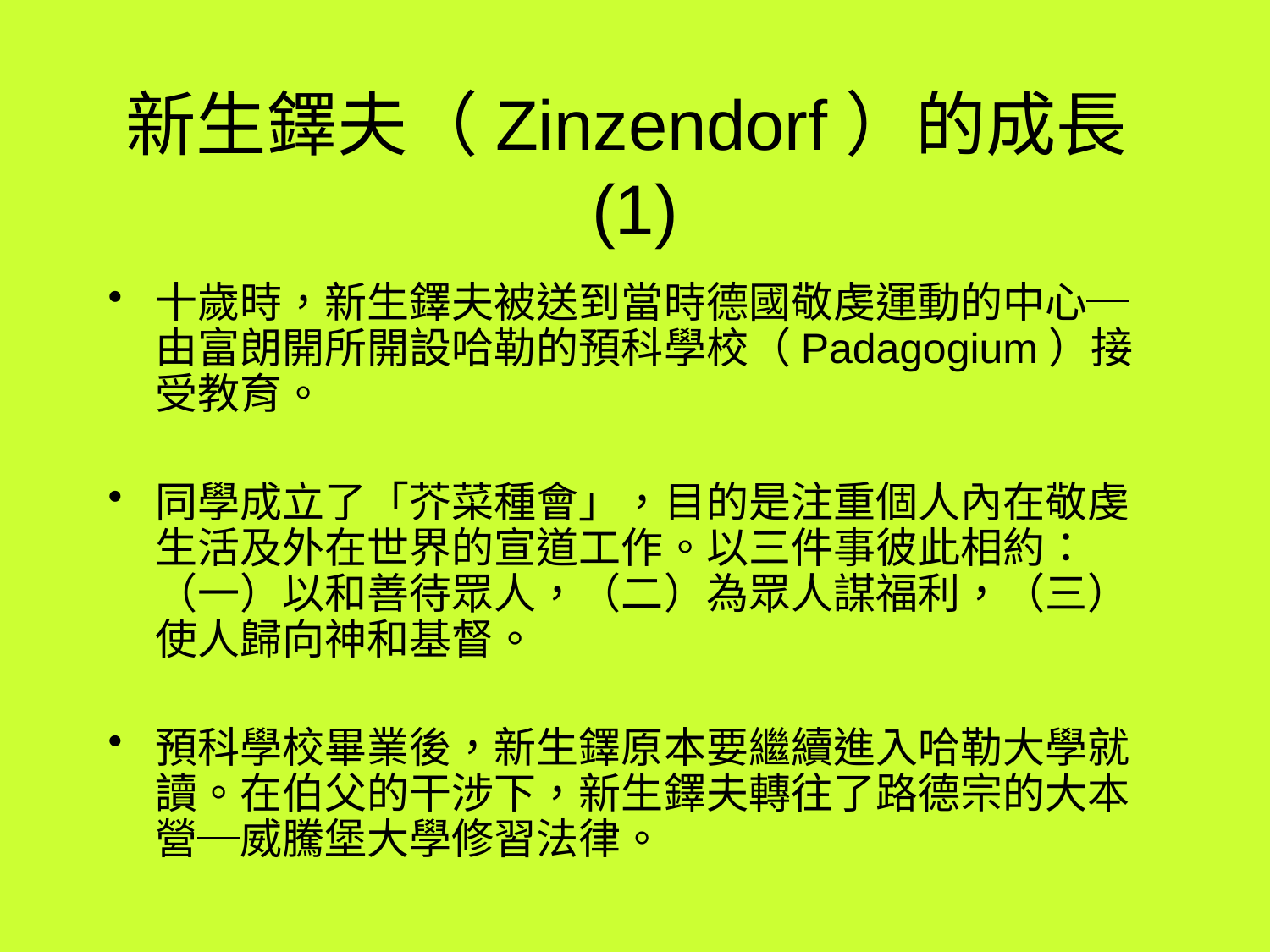

# 新生鐸夫（Zinzendorf）的成長(1)
十歲時，新生鐸夫被送到當時德國敬虔運動的中心─由富朗開所開設哈勒的預科學校（Padagogium）接受教育。

同學成立了「芥菜種會」，目的是注重個人內在敬虔生活及外在世界的宣道工作。以三件事彼此相約：（一）以和善待眾人，（二）為眾人謀福利，（三）使人歸向神和基督。

預科學校畢業後，新生鐸原本要繼續進入哈勒大學就讀。在伯父的干涉下，新生鐸夫轉往了路德宗的大本營─威騰堡大學修習法律。